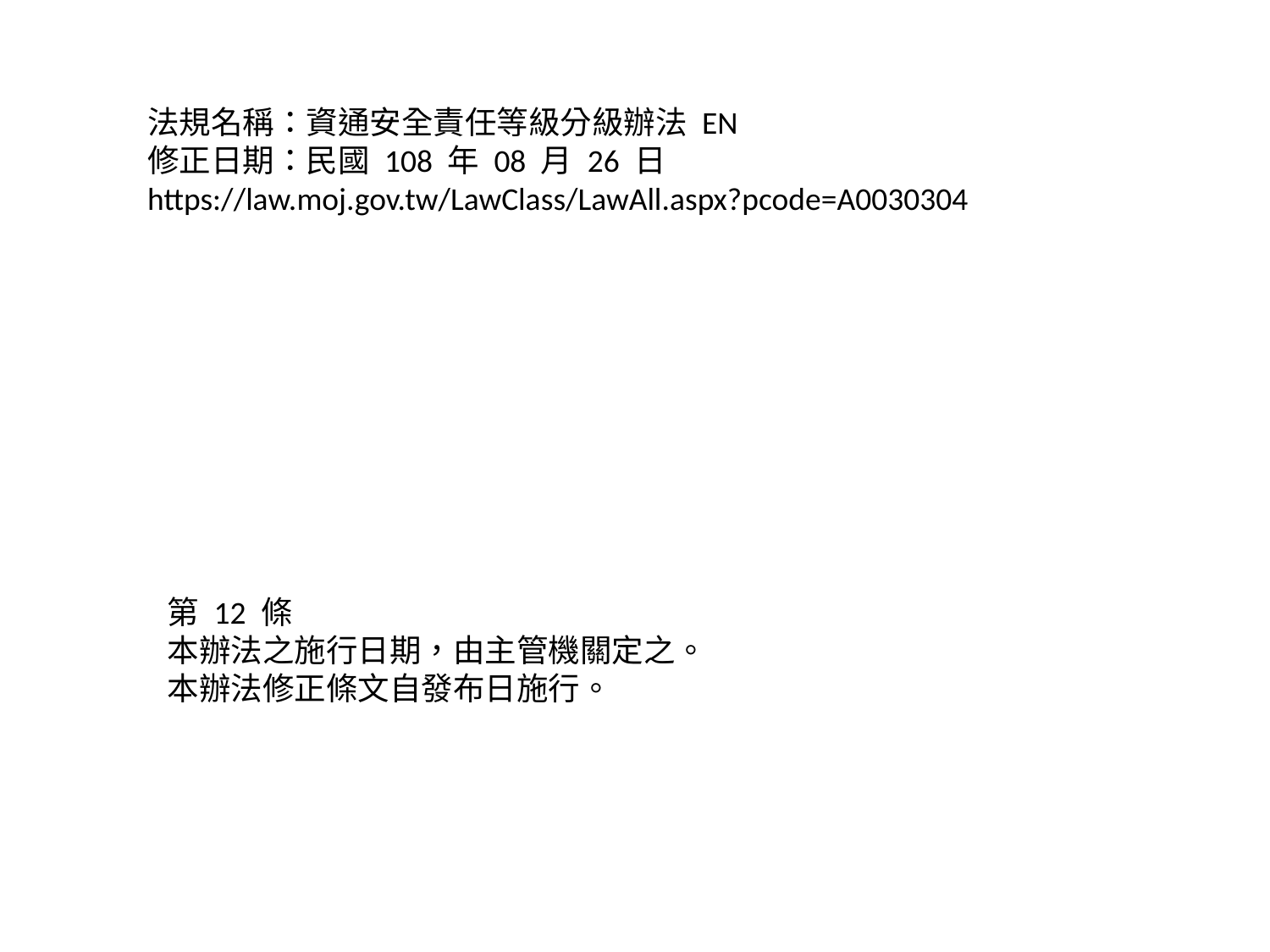

法規名稱：資通安全責任等級分級辦法 EN
修正日期：民國 108 年 08 月 26 日
https://law.moj.gov.tw/LawClass/LawAll.aspx?pcode=A0030304
第 12 條
本辦法之施行日期，由主管機關定之。
本辦法修正條文自發布日施行。